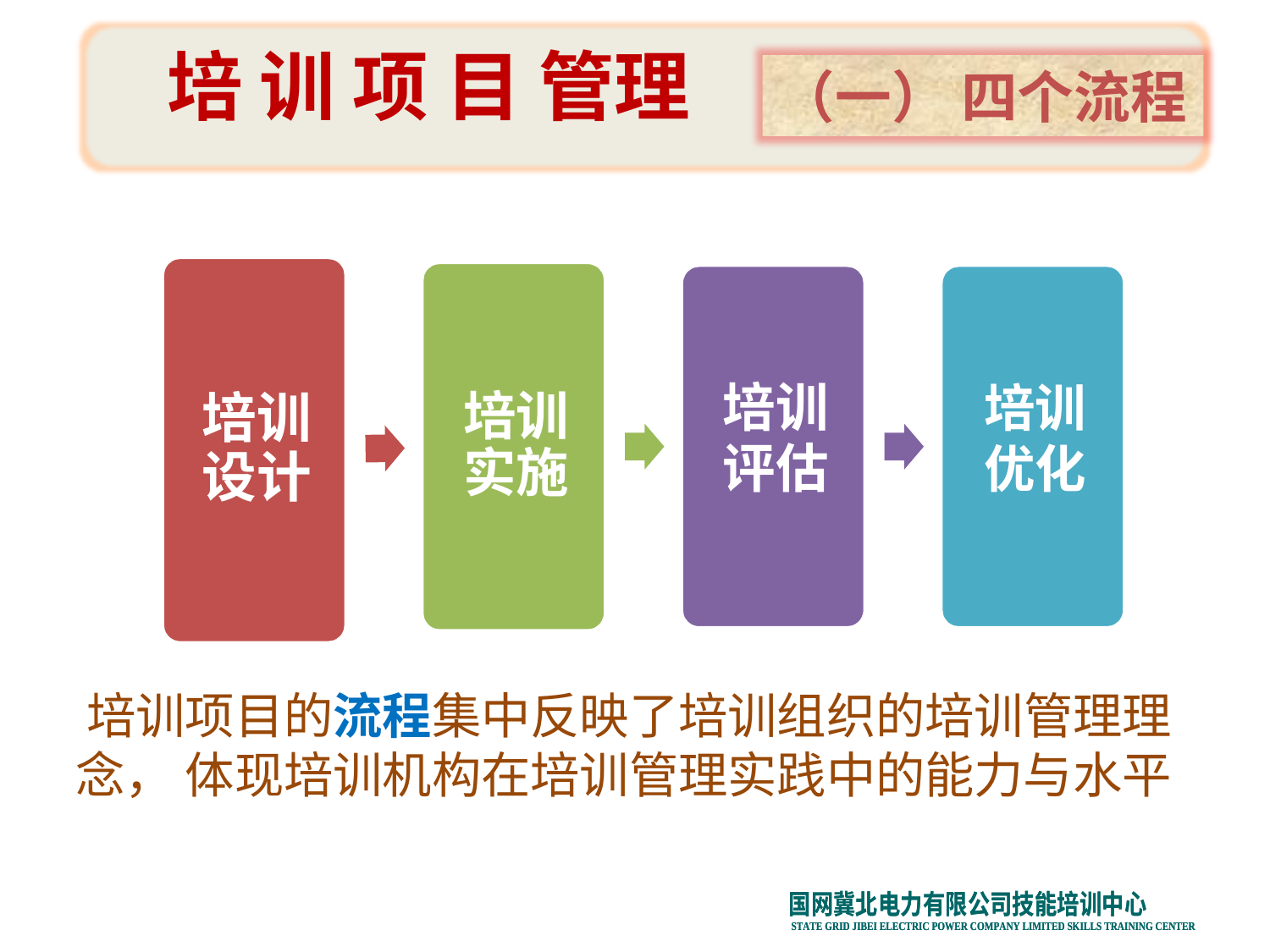

培 训 项 目 管理
（一） 四个流程
培训设计

培训实施

培训
评估

培训
优化
某电信行业岗前培训计划

教

材

开

发

培训项目的流程集中反映了培训组织的培训管理理念， 体现培训机构在培训管理实践中的能力与水平